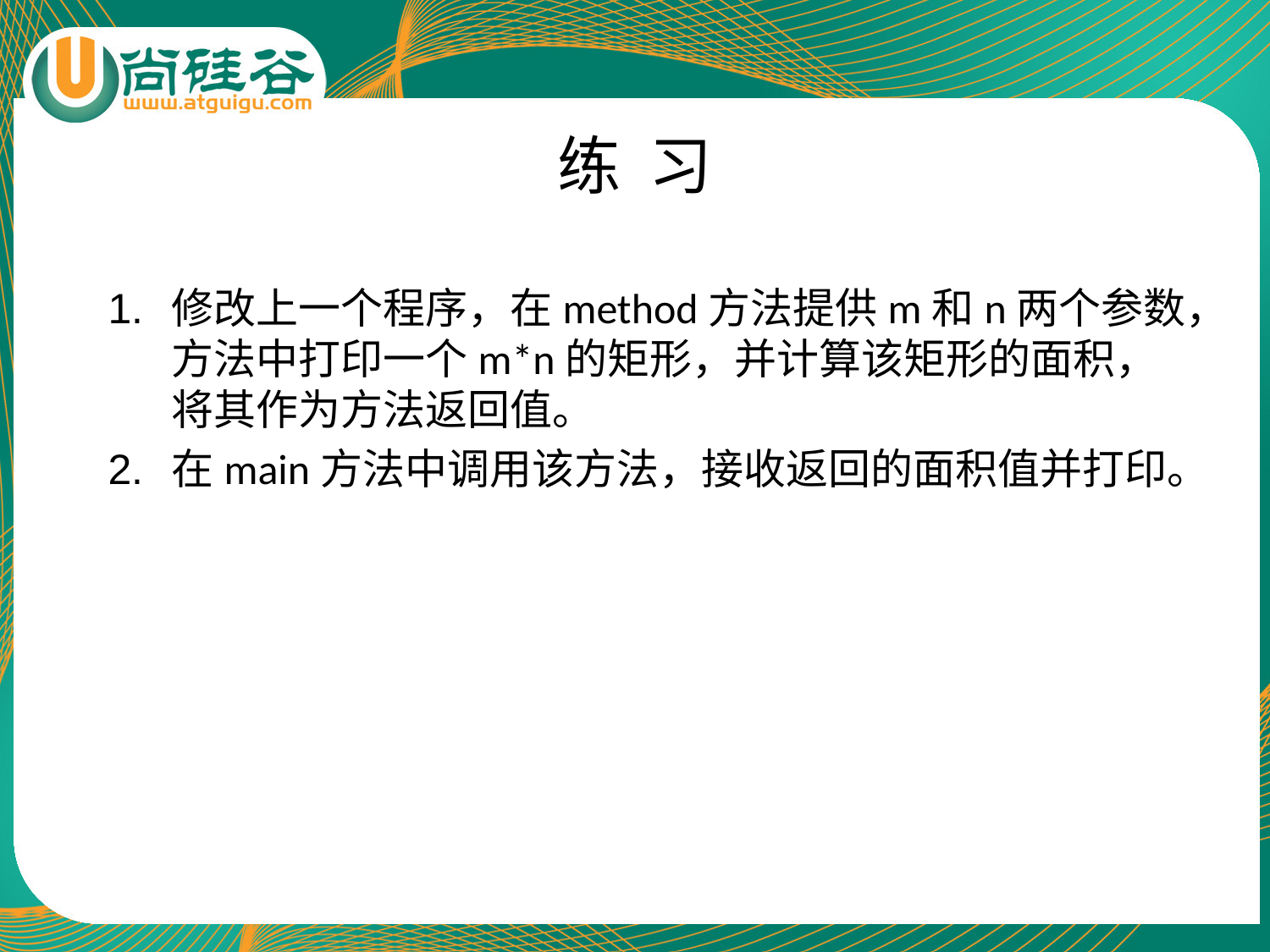

# 练  习
修改上一个程序，在method方法提供m和n两个参数，方法中打印一个m*n的矩形，并计算该矩形的面积， 将其作为方法返回值。
在main方法中调用该方法，接收返回的面积值并打印。